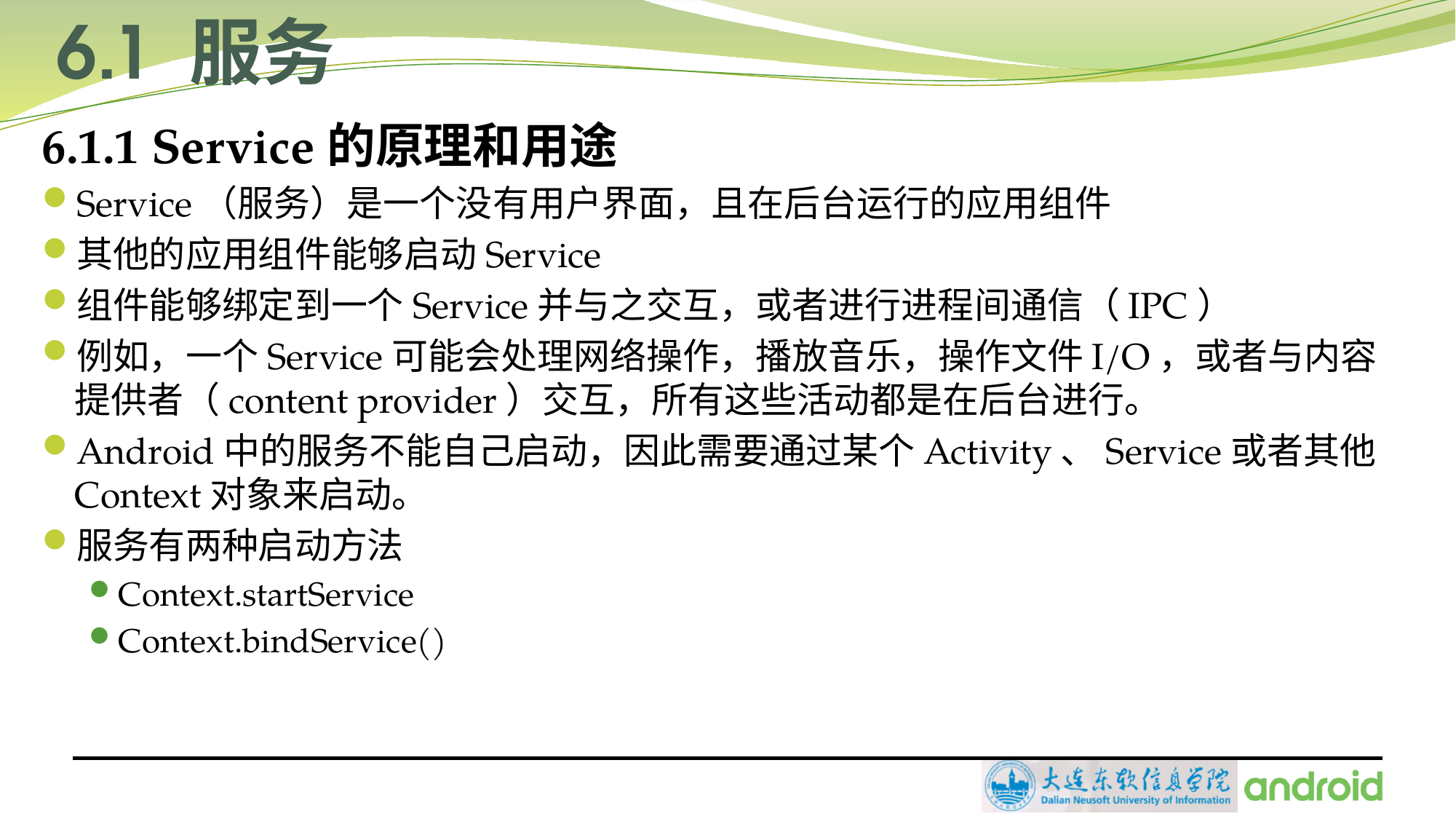

# 6.1 服务
6.1.1 Service的原理和用途
Service（服务）是一个没有用户界面，且在后台运行的应用组件
其他的应用组件能够启动Service
组件能够绑定到一个Service并与之交互，或者进行进程间通信（IPC）
例如，一个Service可能会处理网络操作，播放音乐，操作文件I/O，或者与内容提供者（content provider）交互，所有这些活动都是在后台进行。
Android中的服务不能自己启动，因此需要通过某个Activity、Service或者其他Context对象来启动。
服务有两种启动方法
Context.startService
Context.bindService()